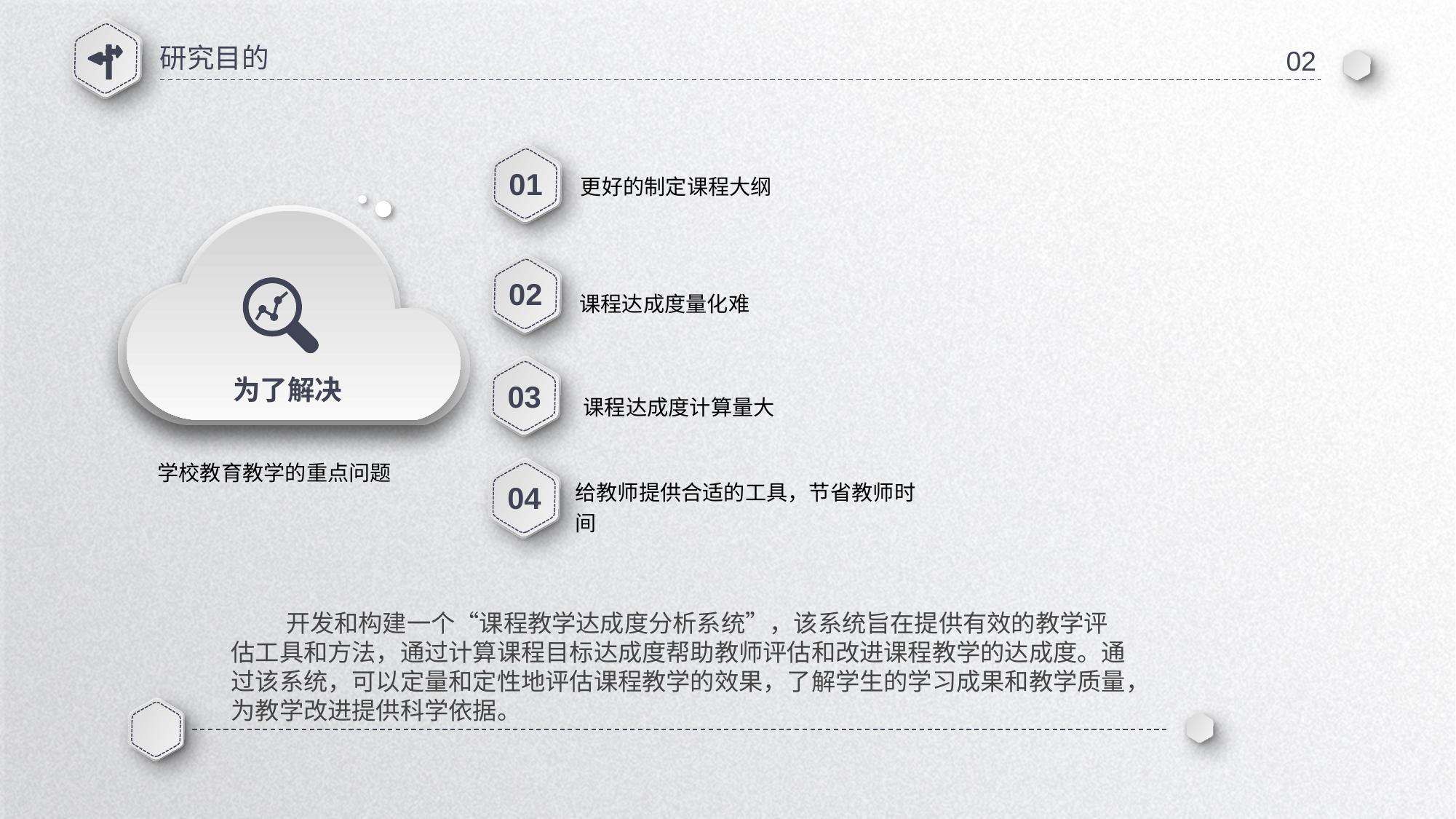

研究目的
02

01
更好的制定课程大纲

02

课程达成度量化难

03
为了解决
课程达成度计算量大
学校教育教学的重点问题

04
给教师提供合适的工具，节省教师时间

         开发和构建一个“课程教学达成度分析系统”，该系统旨在提供有效的教学评估工具和方法，通过计算课程目标达成度帮助教师评估和改进课程教学的达成度。通过该系统，可以定量和定性地评估课程教学的效果，了解学生的学习成果和教学质量，为教学改进提供科学依据。